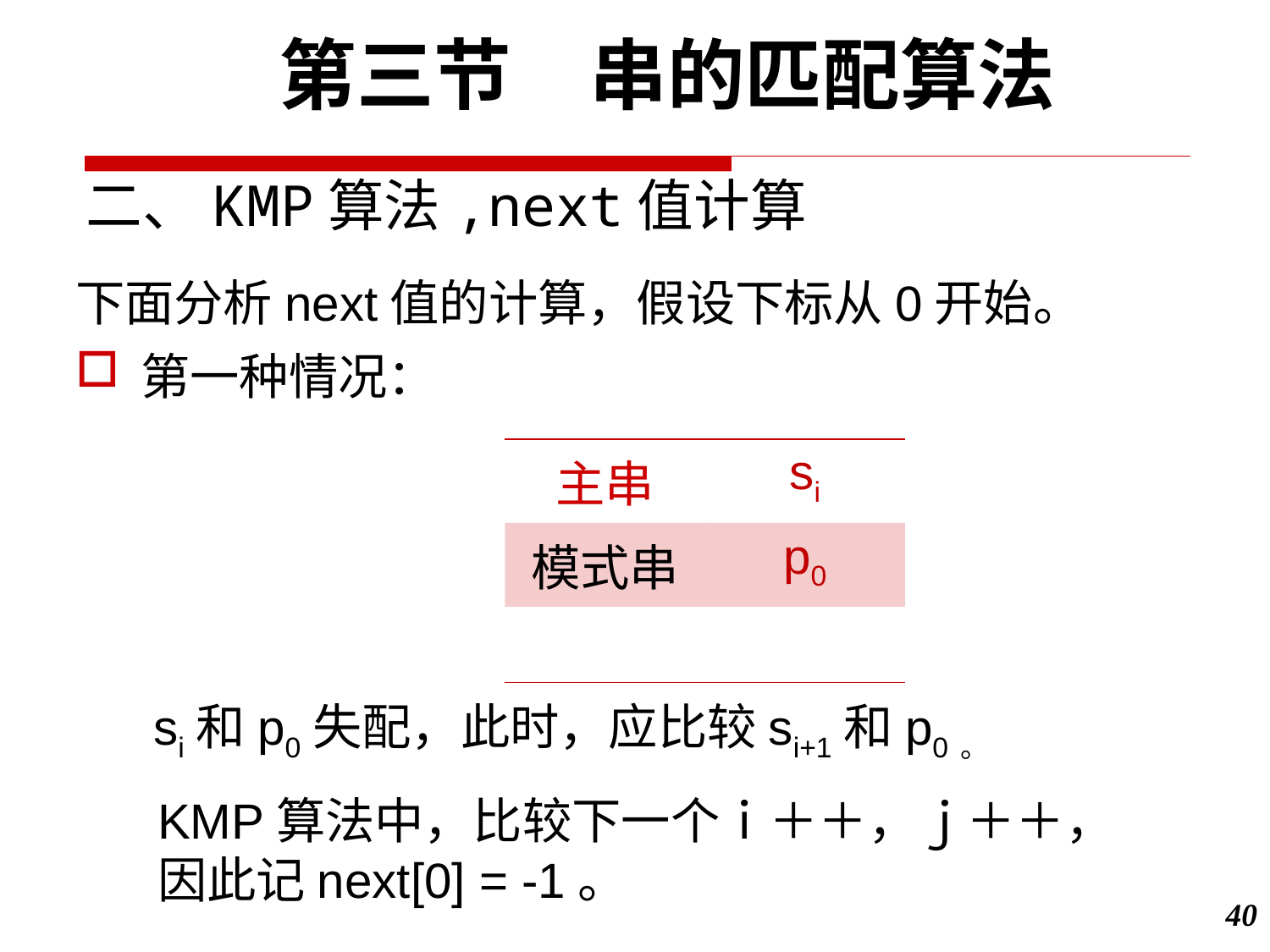

第三节　串的匹配算法
二、KMP算法,next值计算
下面分析next值的计算，假设下标从0开始。
第一种情况：

| 主串 | si |
| --- | --- |
| 模式串 | p0 |
|  |  |
si和p0失配，此时，应比较si+1和p0。
KMP算法中，比较下一个ｉ＋＋，ｊ＋＋，因此记next[0] = -1。
40